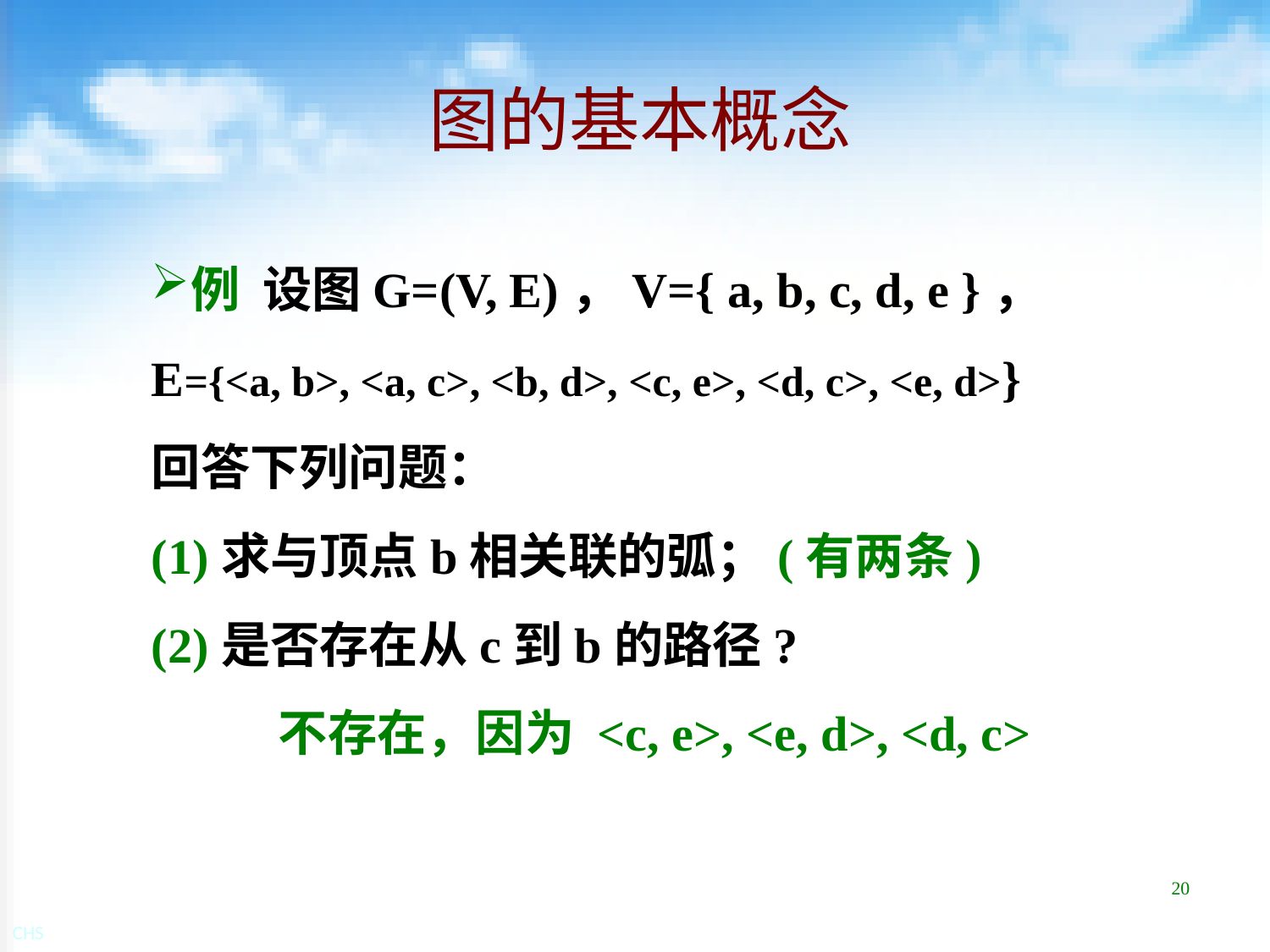

# 图的基本概念
例  设图G=(V, E)，V={ a, b, c, d, e }，
E={<a, b>, <a, c>, <b, d>, <c, e>, <d, c>, <e, d>}
回答下列问题：
(1)求与顶点b相关联的弧；(有两条)
(2)是否存在从c到b的路径?
	不存在，因为 <c, e>, <e, d>, <d, c>
20